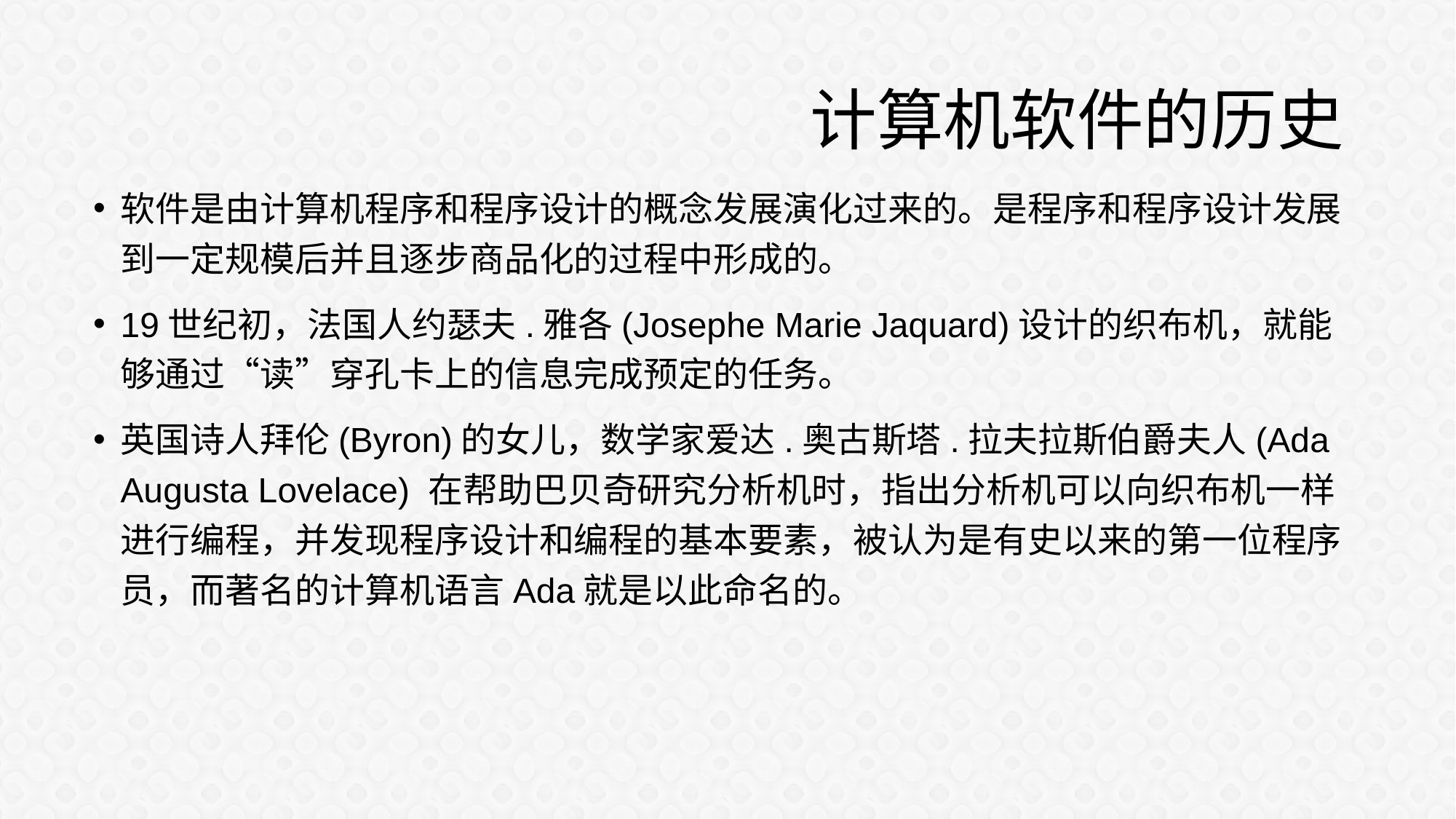

# 计算机软件的历史
软件是由计算机程序和程序设计的概念发展演化过来的。是程序和程序设计发展到一定规模后并且逐步商品化的过程中形成的。
19世纪初，法国人约瑟夫.雅各(Josephe Marie Jaquard)设计的织布机，就能够通过“读”穿孔卡上的信息完成预定的任务。
英国诗人拜伦(Byron)的女儿，数学家爱达.奥古斯塔.拉夫拉斯伯爵夫人(Ada Augusta Lovelace) 在帮助巴贝奇研究分析机时，指出分析机可以向织布机一样进行编程，并发现程序设计和编程的基本要素，被认为是有史以来的第一位程序员，而著名的计算机语言Ada就是以此命名的。